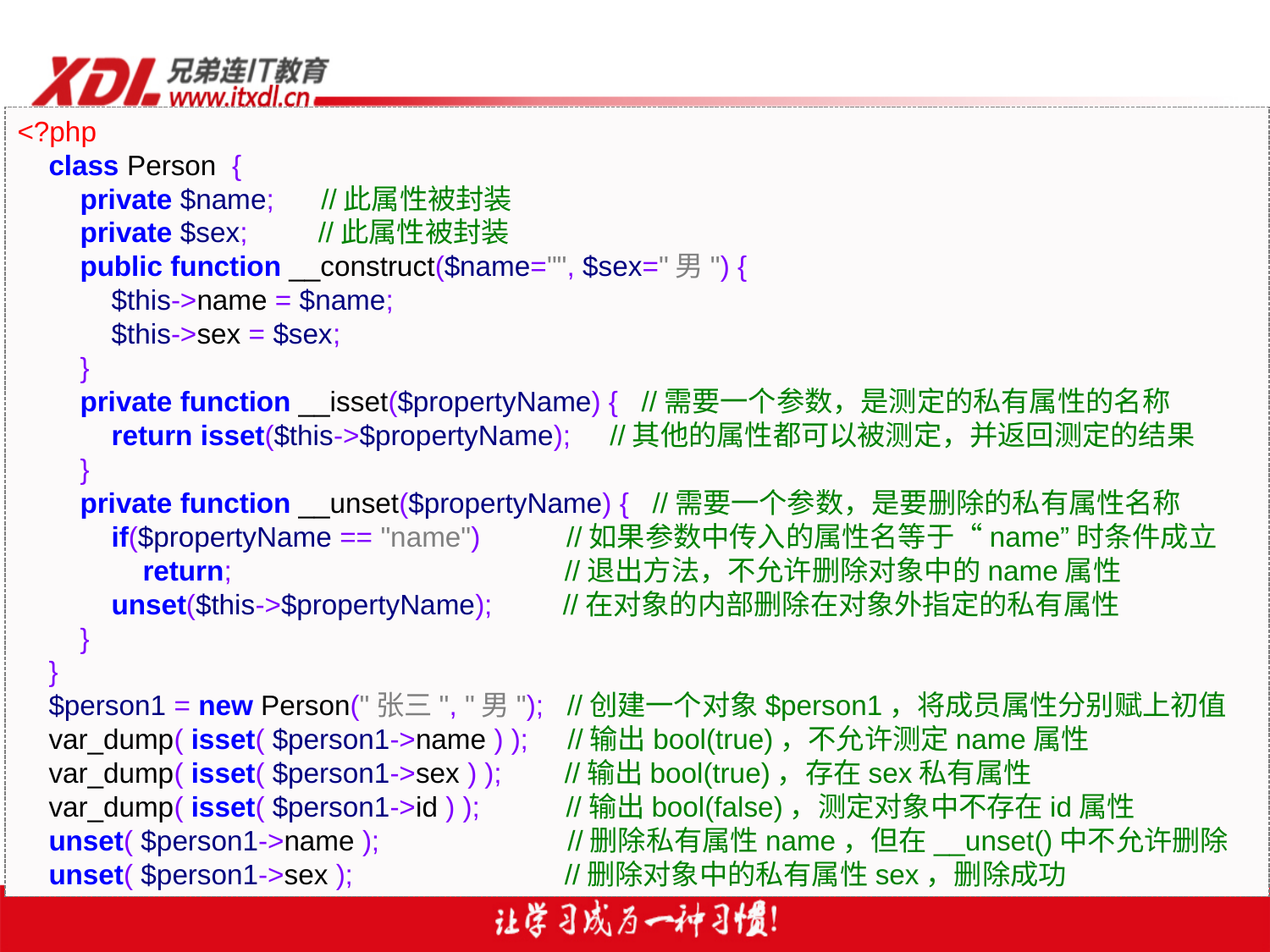

<?php
    class Person  {
        private $name;      //此属性被封装
        private $sex;         //此属性被封装
        public function __construct($name="", $sex="男") {
            $this->name = $name;
            $this->sex = $sex;
        }
        private function __isset($propertyName) {   //需要一个参数，是测定的私有属性的名称
            return isset($this->$propertyName);     //其他的属性都可以被测定，并返回测定的结果
        }
        private function __unset($propertyName) {   //需要一个参数，是要删除的私有属性名称
            if($propertyName == "name")           //如果参数中传入的属性名等于“name”时条件成立
                return;                             	     //退出方法，不允许删除对象中的name属性
            unset($this->$propertyName);         //在对象的内部删除在对象外指定的私有属性
        }
    }
    $person1 = new Person("张三", "男");   //创建一个对象$person1，将成员属性分别赋上初值
    var_dump( isset( $person1->name ) );     //输出bool(true)，不允许测定name属性
    var_dump( isset( $person1->sex ) );        //输出bool(true)，存在sex私有属性
    var_dump( isset( $person1->id ) );           //输出bool(false)，测定对象中不存在id属性
    unset( $person1->name );                        //删除私有属性name，但在__unset()中不允许删除
    unset( $person1->sex );                           //删除对象中的私有属性sex，删除成功